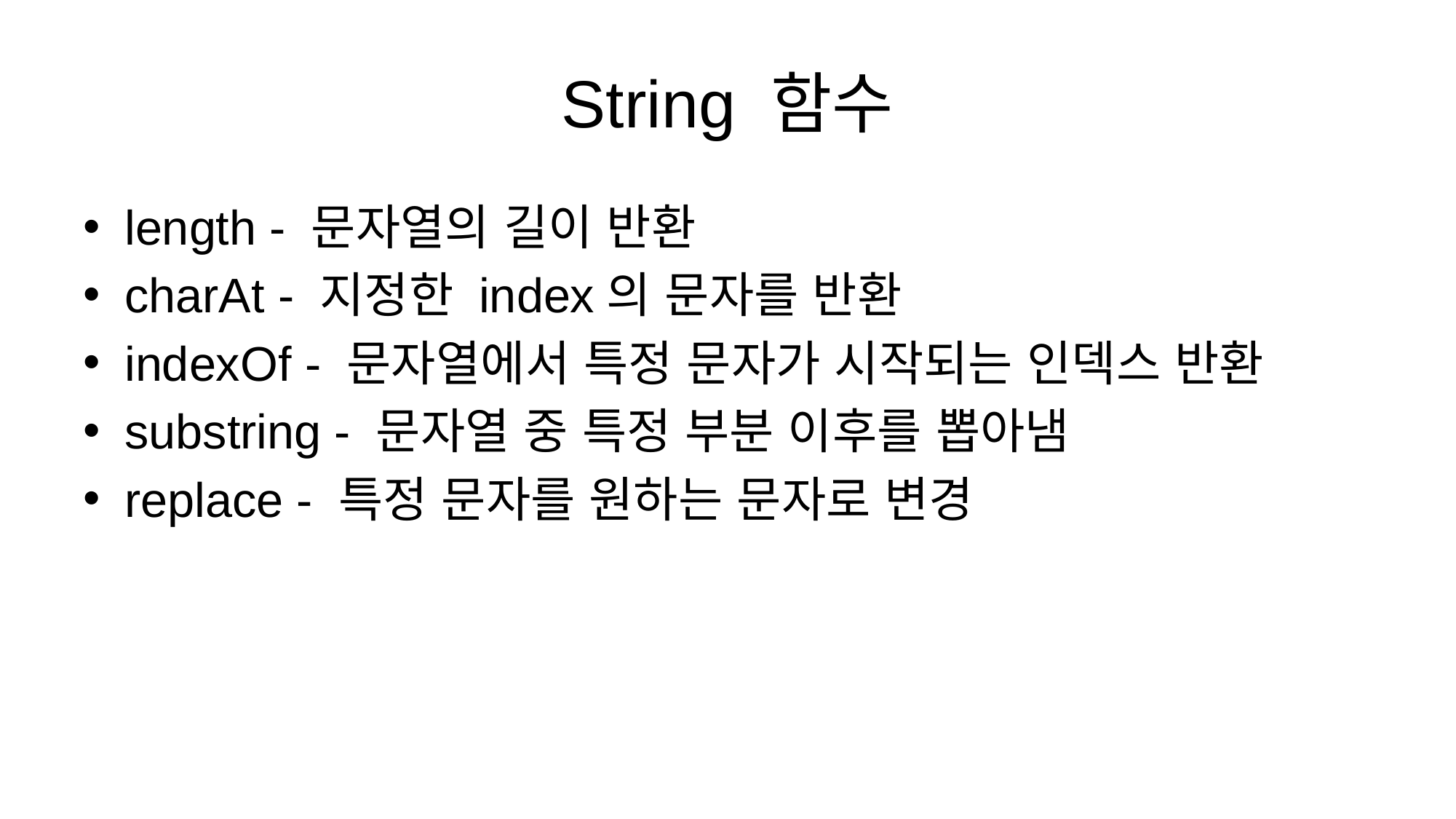

# String 함수
length - 문자열의 길이 반환
charAt - 지정한 index의 문자를 반환
indexOf - 문자열에서 특정 문자가 시작되는 인덱스 반환
substring - 문자열 중 특정 부분 이후를 뽑아냄
replace - 특정 문자를 원하는 문자로 변경